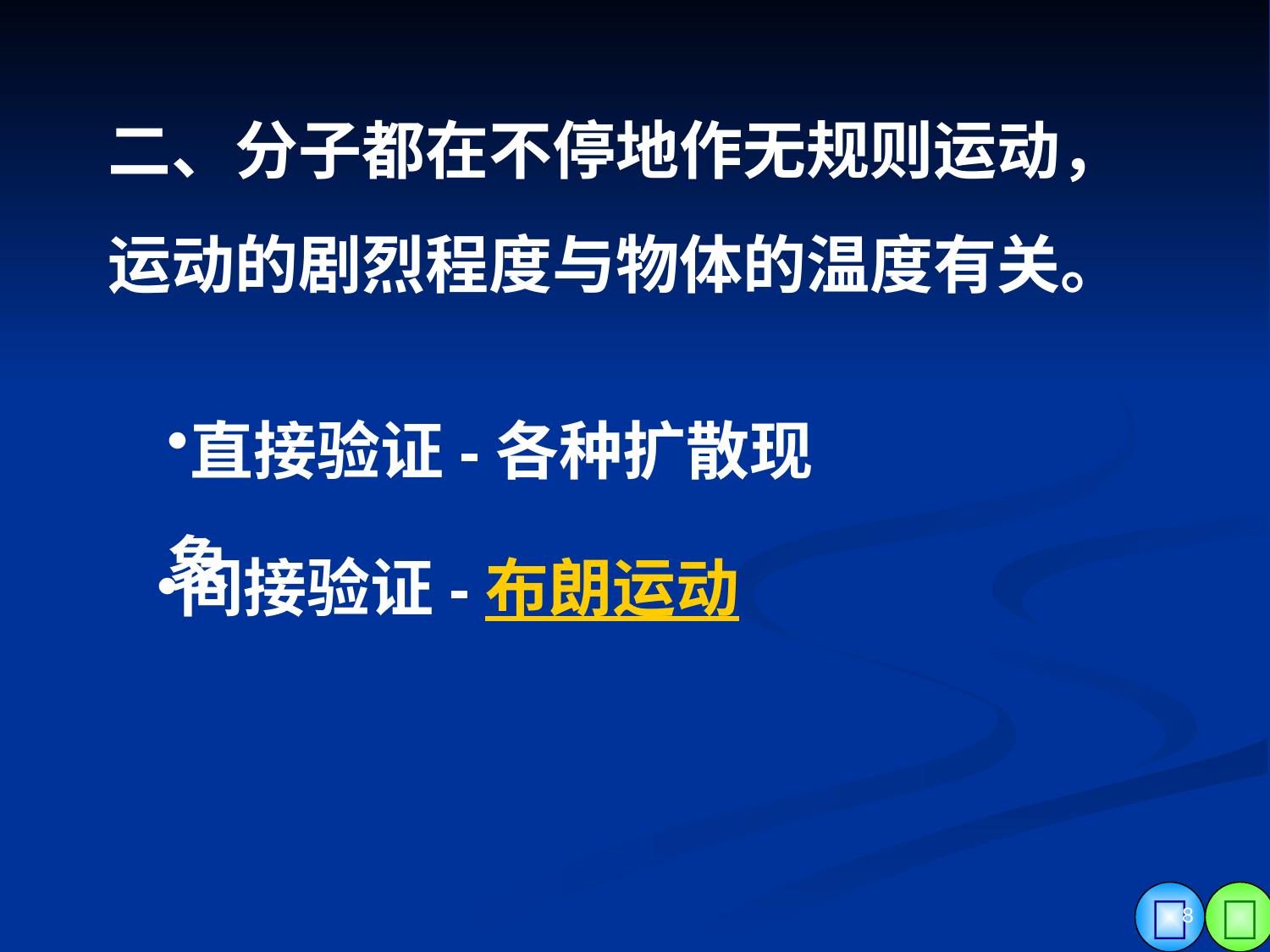

二、分子都在不停地作无规则运动，运动的剧烈程度与物体的温度有关。
直接验证-各种扩散现象
间接验证-布朗运动
8